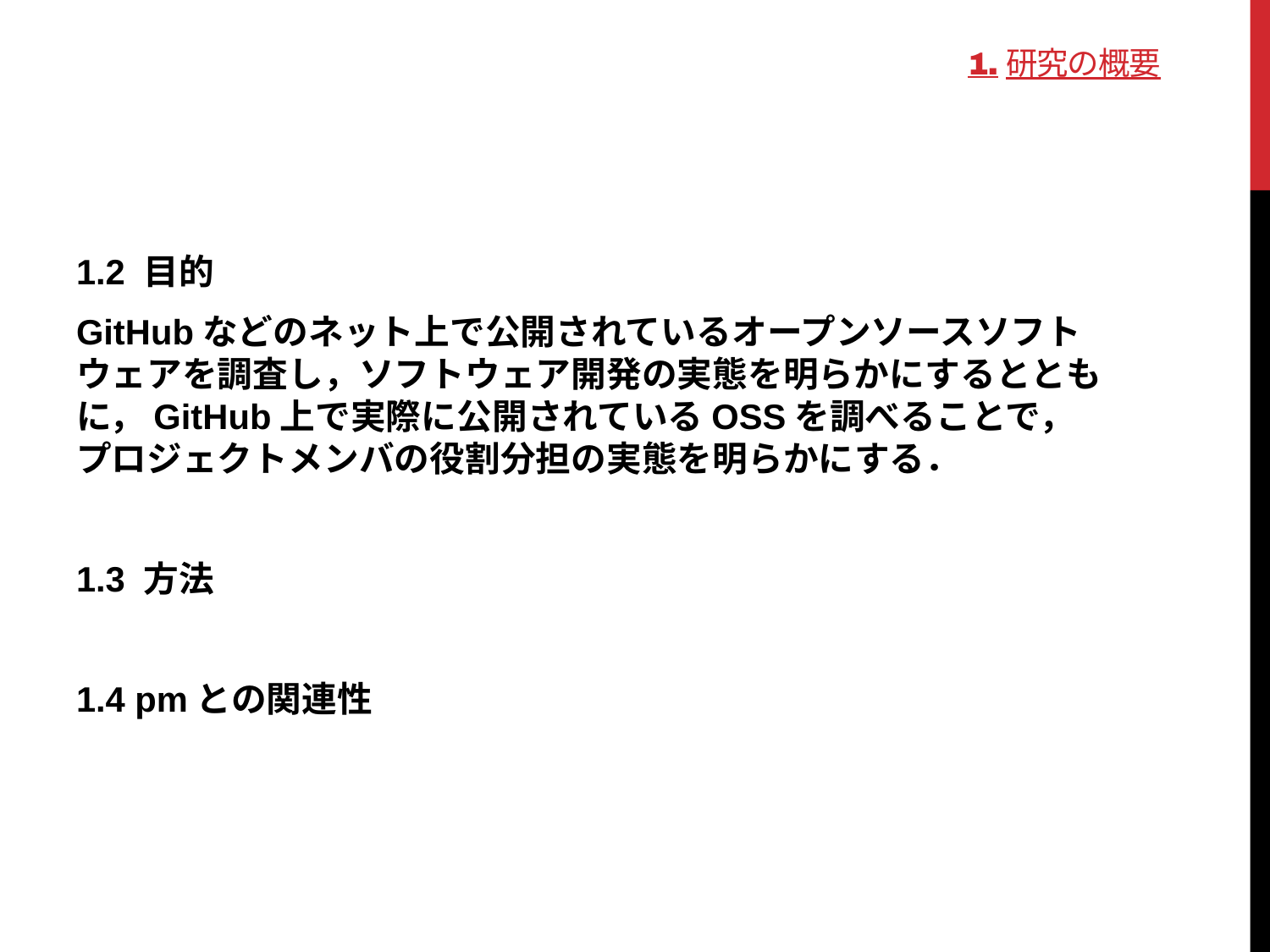

1.研究の概要
1.2 目的
GitHubなどのネット上で公開されているオープンソースソフトウェアを調査し，ソフトウェア開発の実態を明らかにするとともに，GitHub上で実際に公開されているOSSを調べることで，プロジェクトメンバの役割分担の実態を明らかにする．

1.3 方法

1.4 pmとの関連性